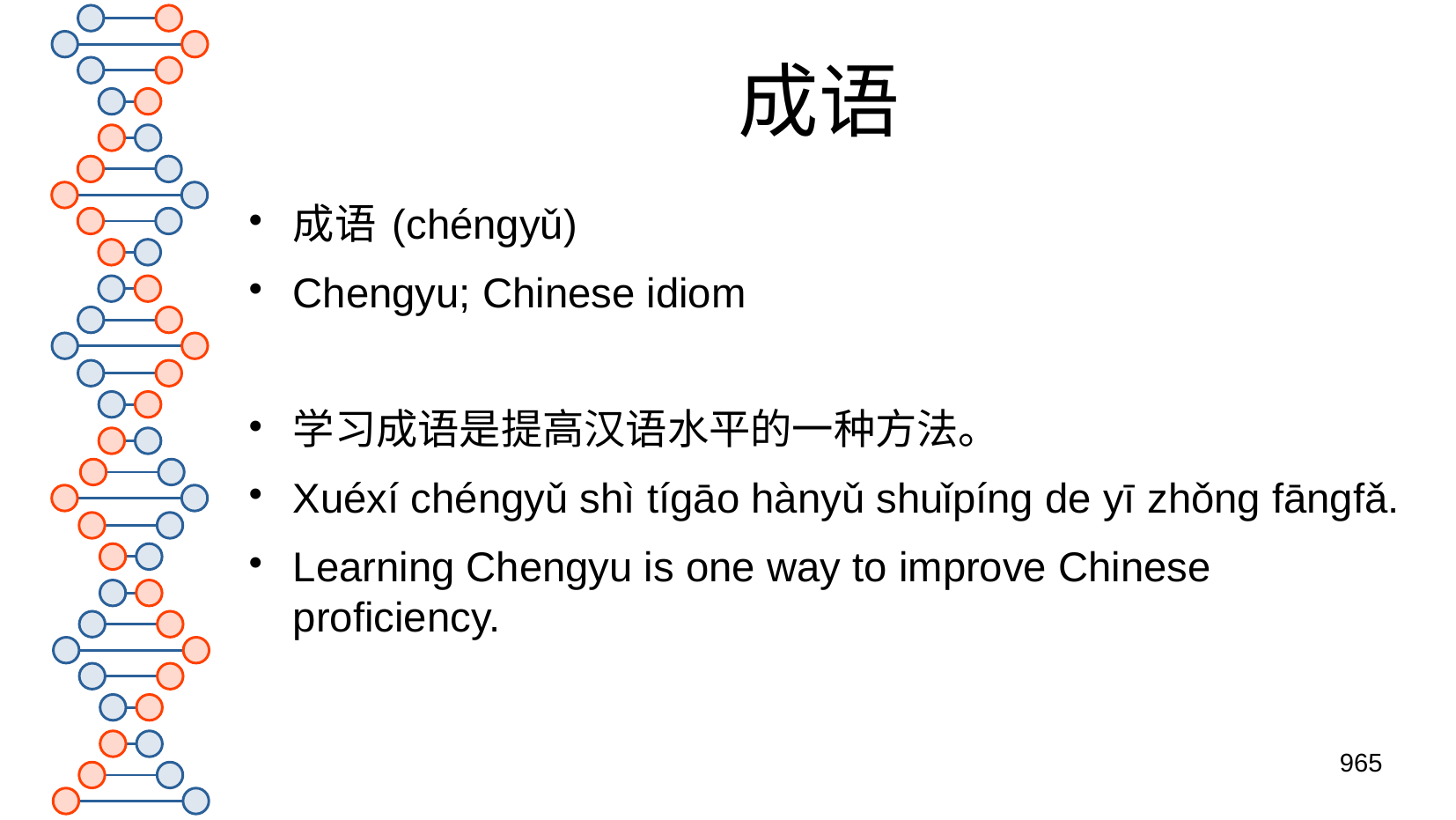

# 成语
成语 (chéngyǔ)
Chengyu; Chinese idiom

学习成语是提高汉语水平的一种方法。
Xuéxí chéngyǔ shì tígāo hànyǔ shuǐpíng de yī zhǒng fāngfǎ.
Learning Chengyu is one way to improve Chinese proficiency.

965